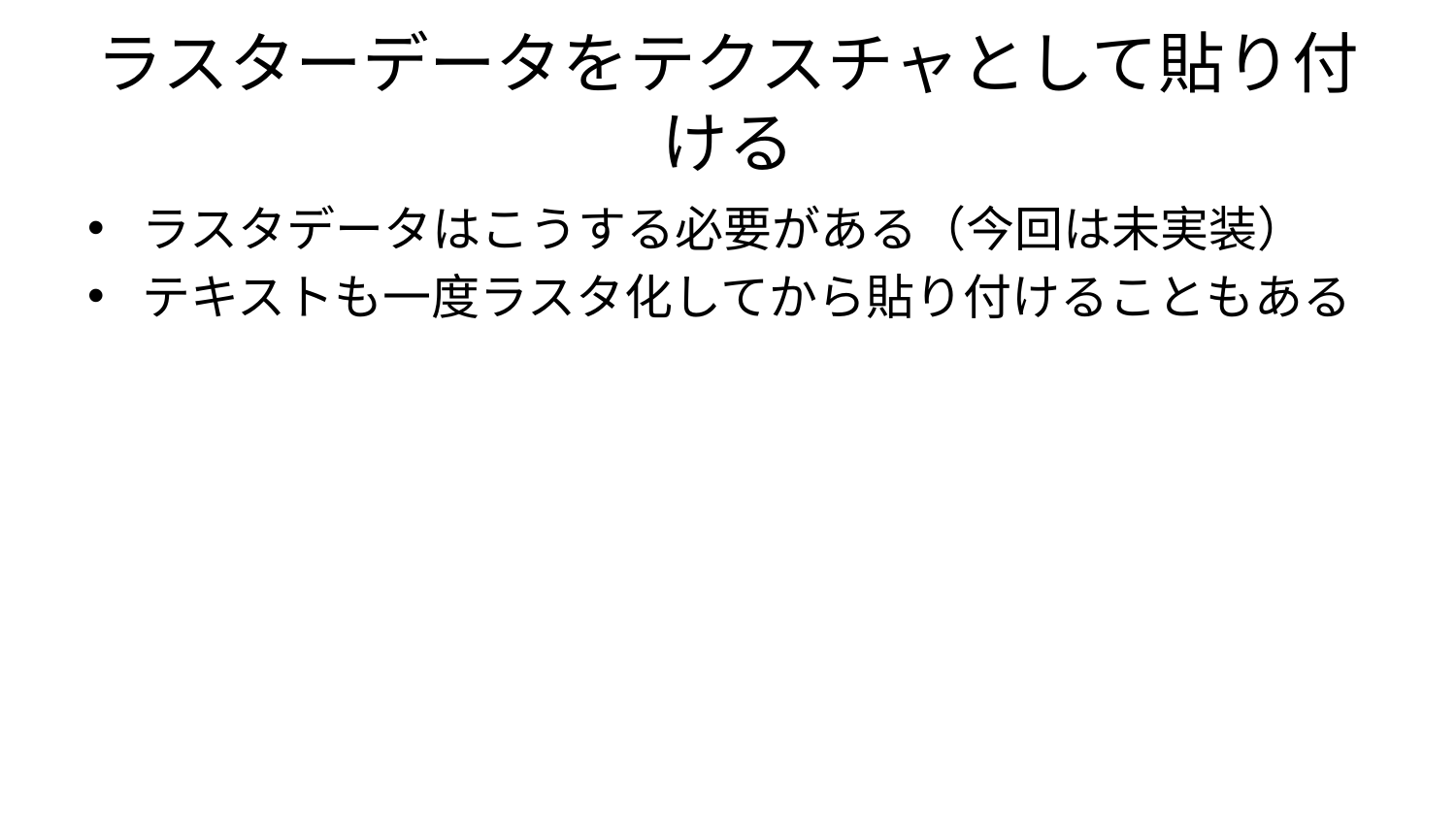

# ラスターデータをテクスチャとして貼り付ける
ラスタデータはこうする必要がある（今回は未実装）
テキストも一度ラスタ化してから貼り付けることもある